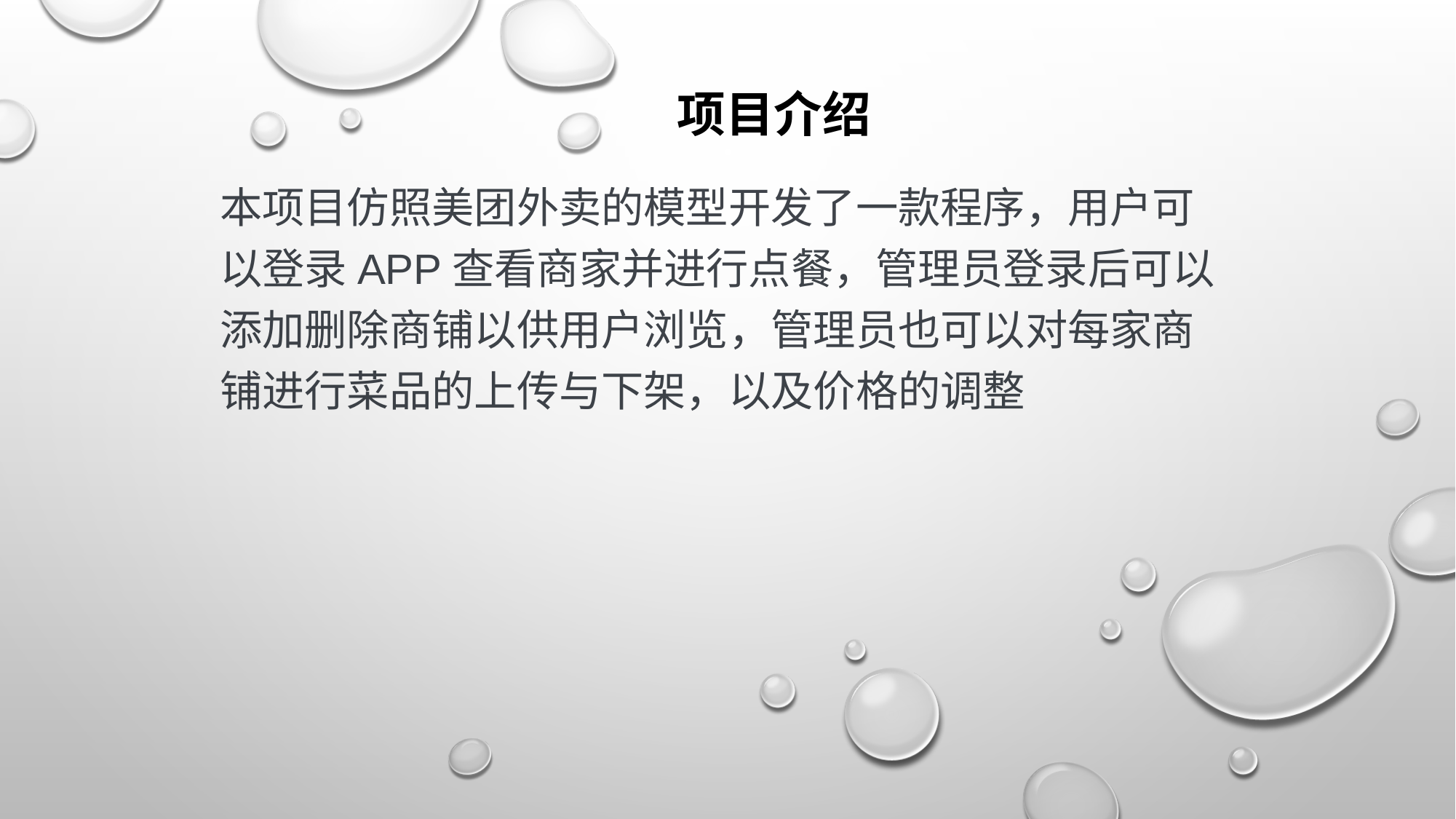

项目介绍
本项目仿照美团外卖的模型开发了一款程序，用户可以登录app查看商家并进行点餐，管理员登录后可以添加删除商铺以供用户浏览，管理员也可以对每家商铺进行菜品的上传与下架，以及价格的调整